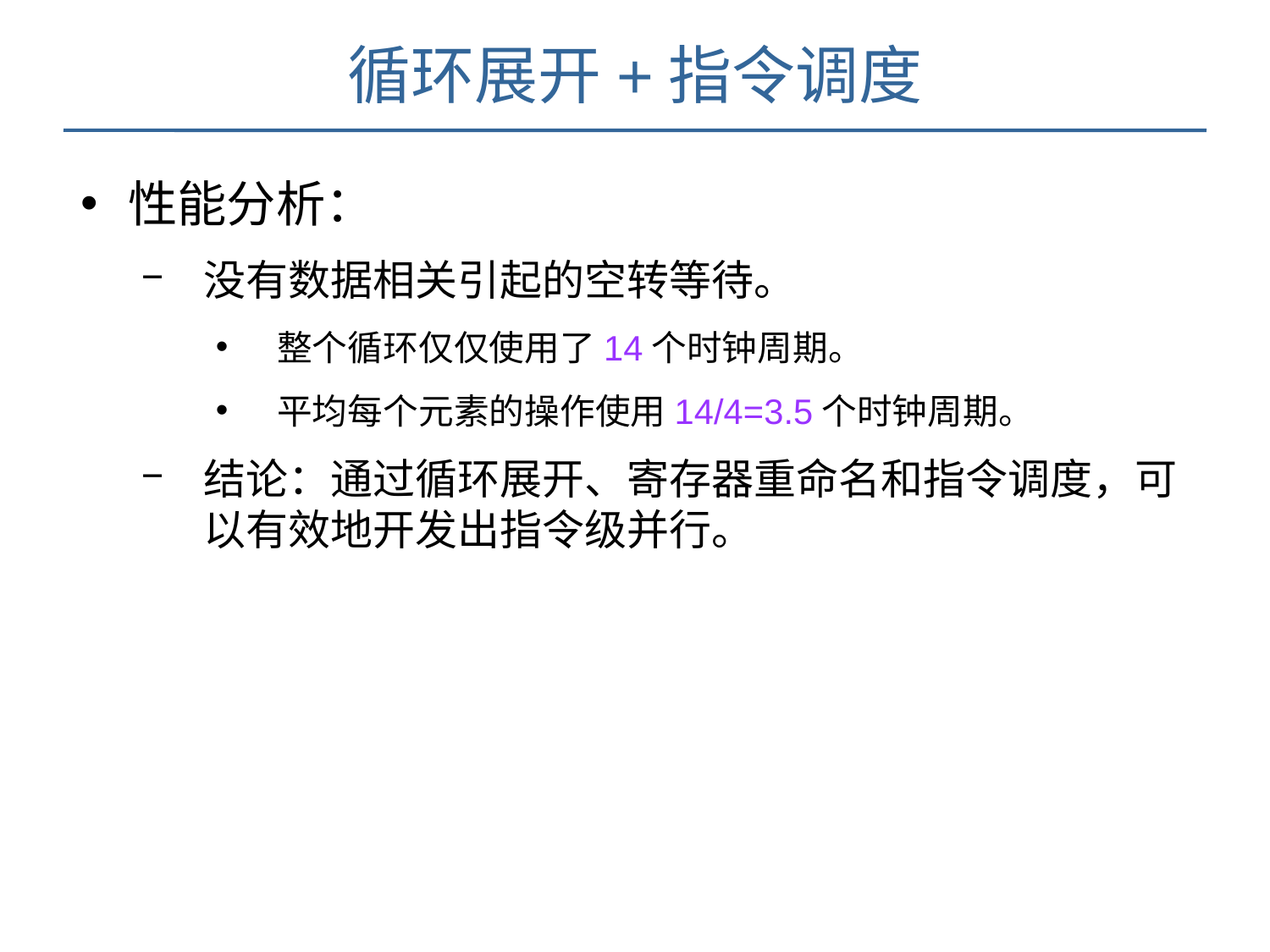

循环展开+指令调度
性能分析：
没有数据相关引起的空转等待。
整个循环仅仅使用了14个时钟周期。
平均每个元素的操作使用14/4=3.5个时钟周期。
结论：通过循环展开、寄存器重命名和指令调度，可以有效地开发出指令级并行。